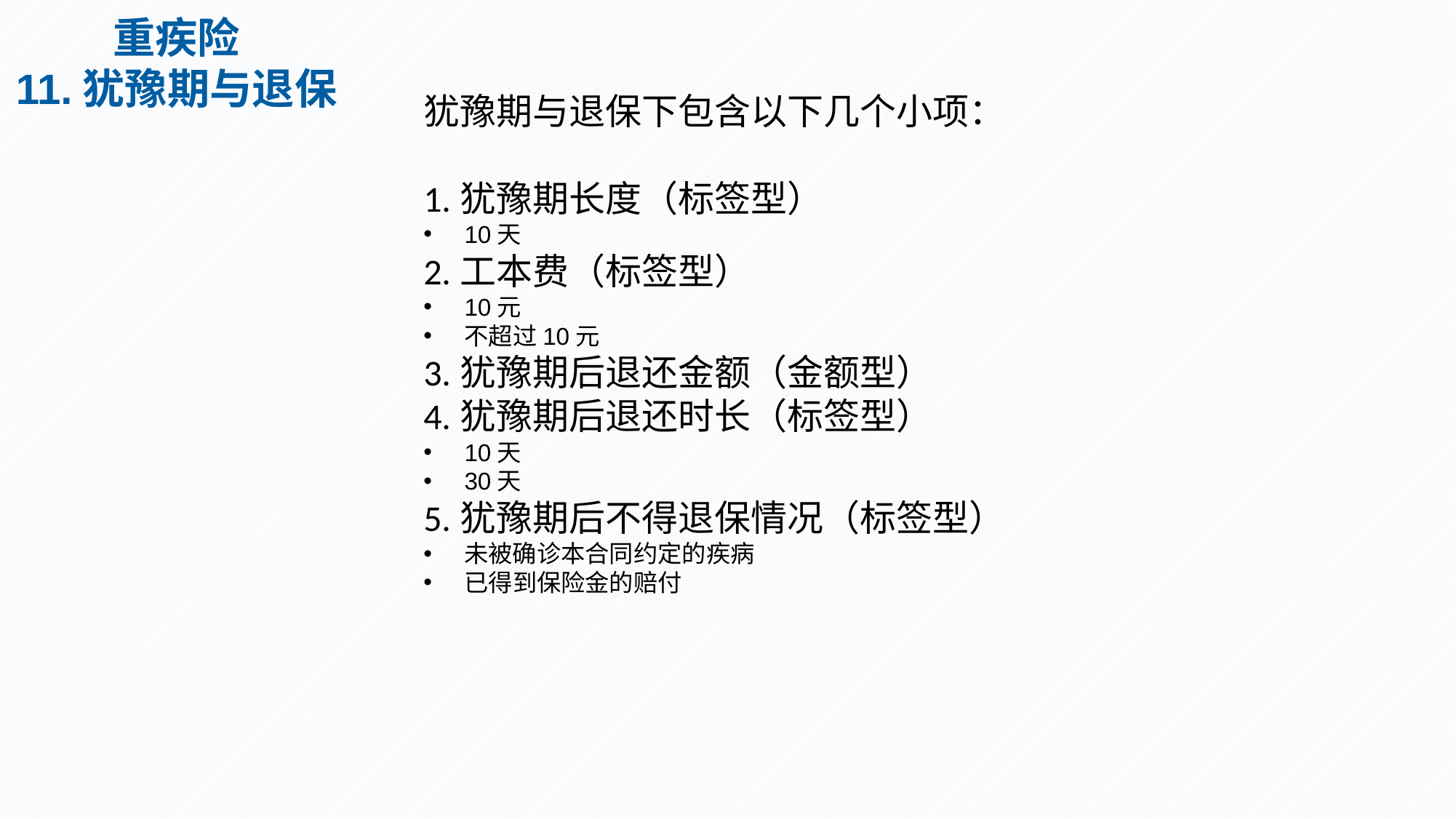

重疾险
11.犹豫期与退保
犹豫期与退保下包含以下几个小项：

1.犹豫期长度（标签型）
10天
2.工本费（标签型）
10元
不超过10元
3.犹豫期后退还金额（金额型）
4.犹豫期后退还时长（标签型）
10天
30天
5.犹豫期后不得退保情况（标签型）
未被确诊本合同约定的疾病
已得到保险金的赔付